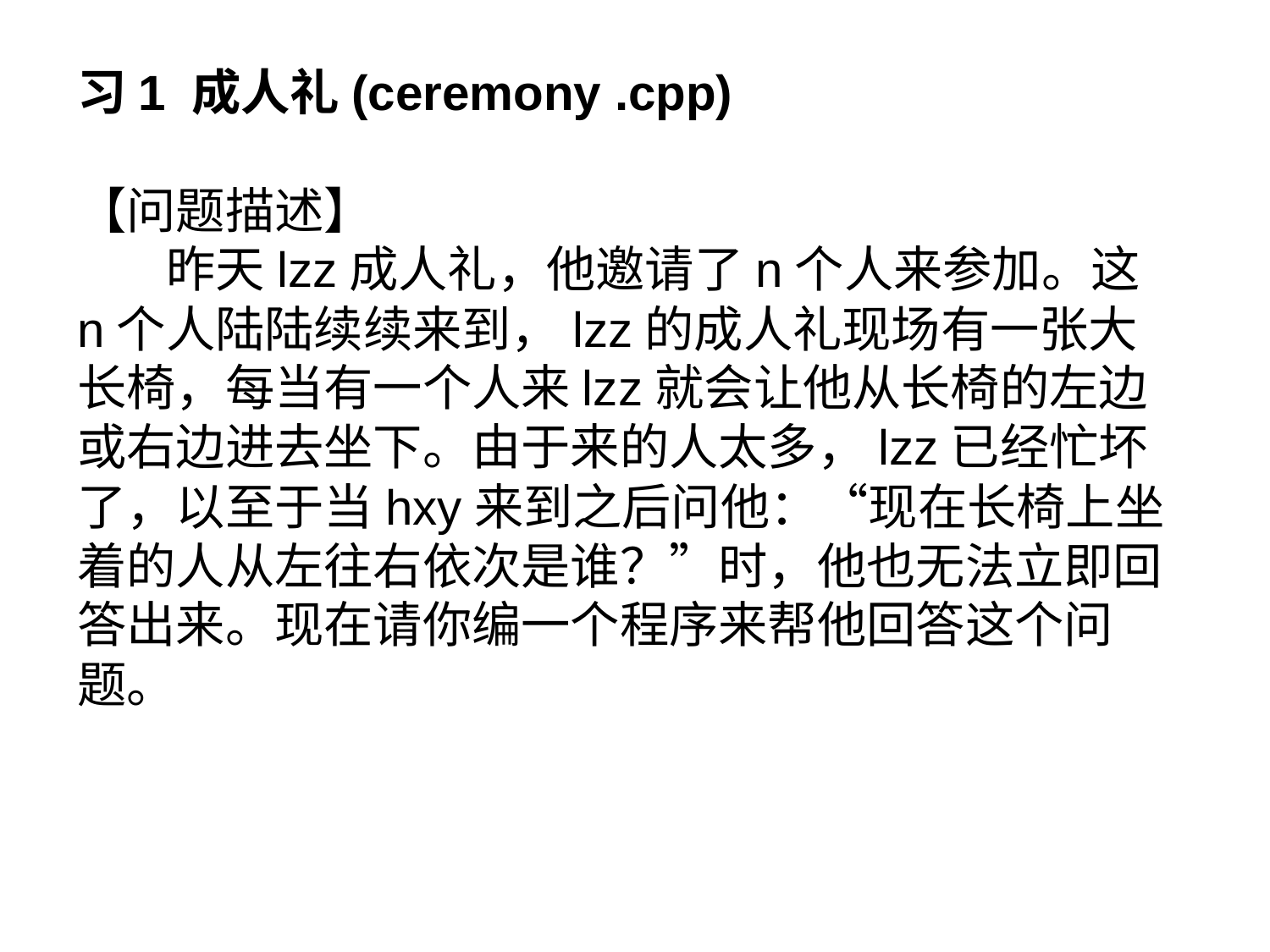

习1 成人礼(ceremony .cpp)

【问题描述】
       昨天lzz成人礼，他邀请了n个人来参加。这n个人陆陆续续来到，lzz的成人礼现场有一张大长椅，每当有一个人来lzz就会让他从长椅的左边或右边进去坐下。由于来的人太多，lzz已经忙坏了，以至于当hxy来到之后问他：“现在长椅上坐着的人从左往右依次是谁？”时，他也无法立即回答出来。现在请你编一个程序来帮他回答这个问题。